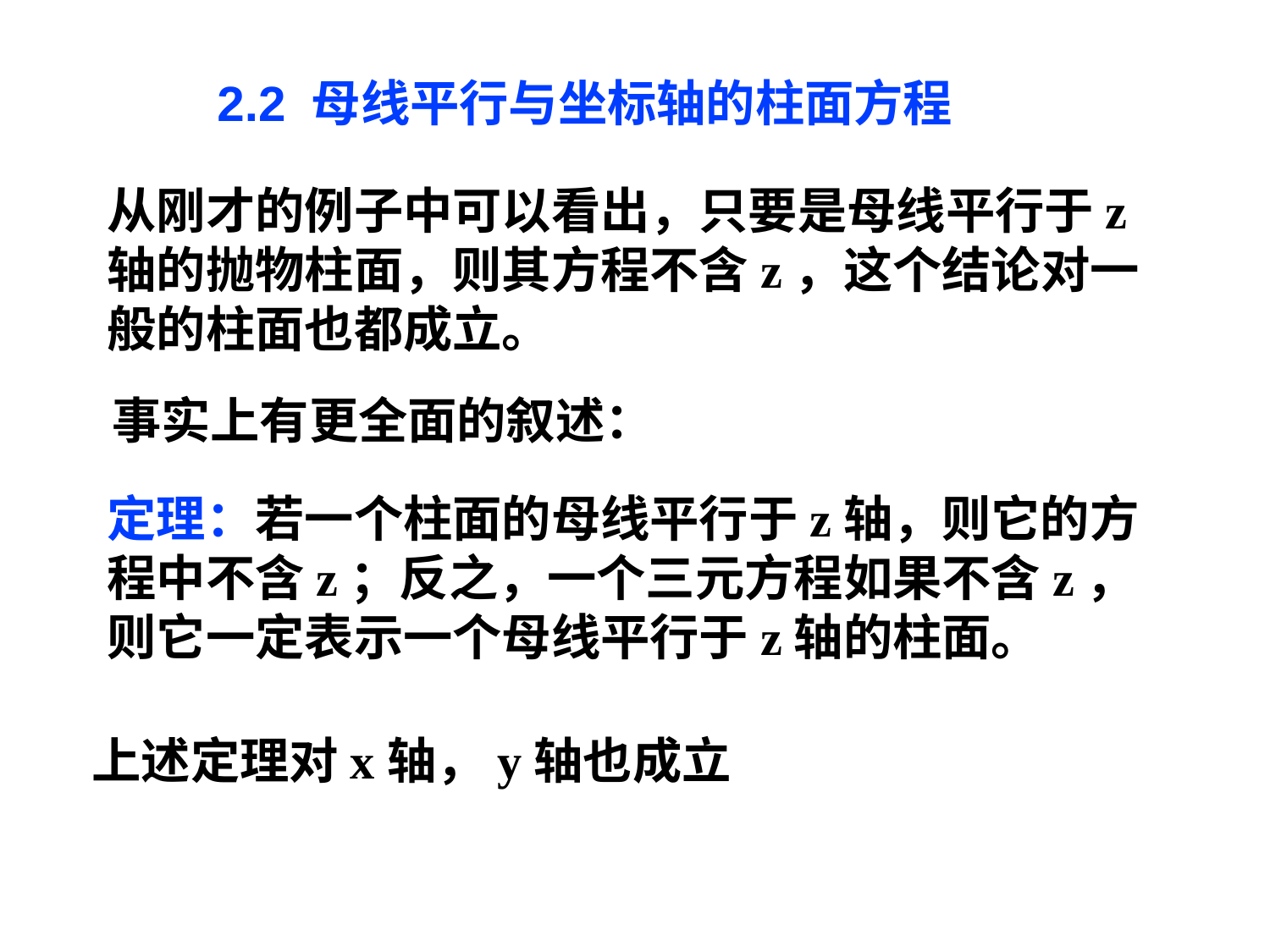

2.2 母线平行与坐标轴的柱面方程
从刚才的例子中可以看出，只要是母线平行于z轴的抛物柱面，则其方程不含z，这个结论对一般的柱面也都成立。
事实上有更全面的叙述：
定理：若一个柱面的母线平行于z轴，则它的方程中不含z；反之，一个三元方程如果不含z，则它一定表示一个母线平行于z轴的柱面。
上述定理对x轴，y轴也成立